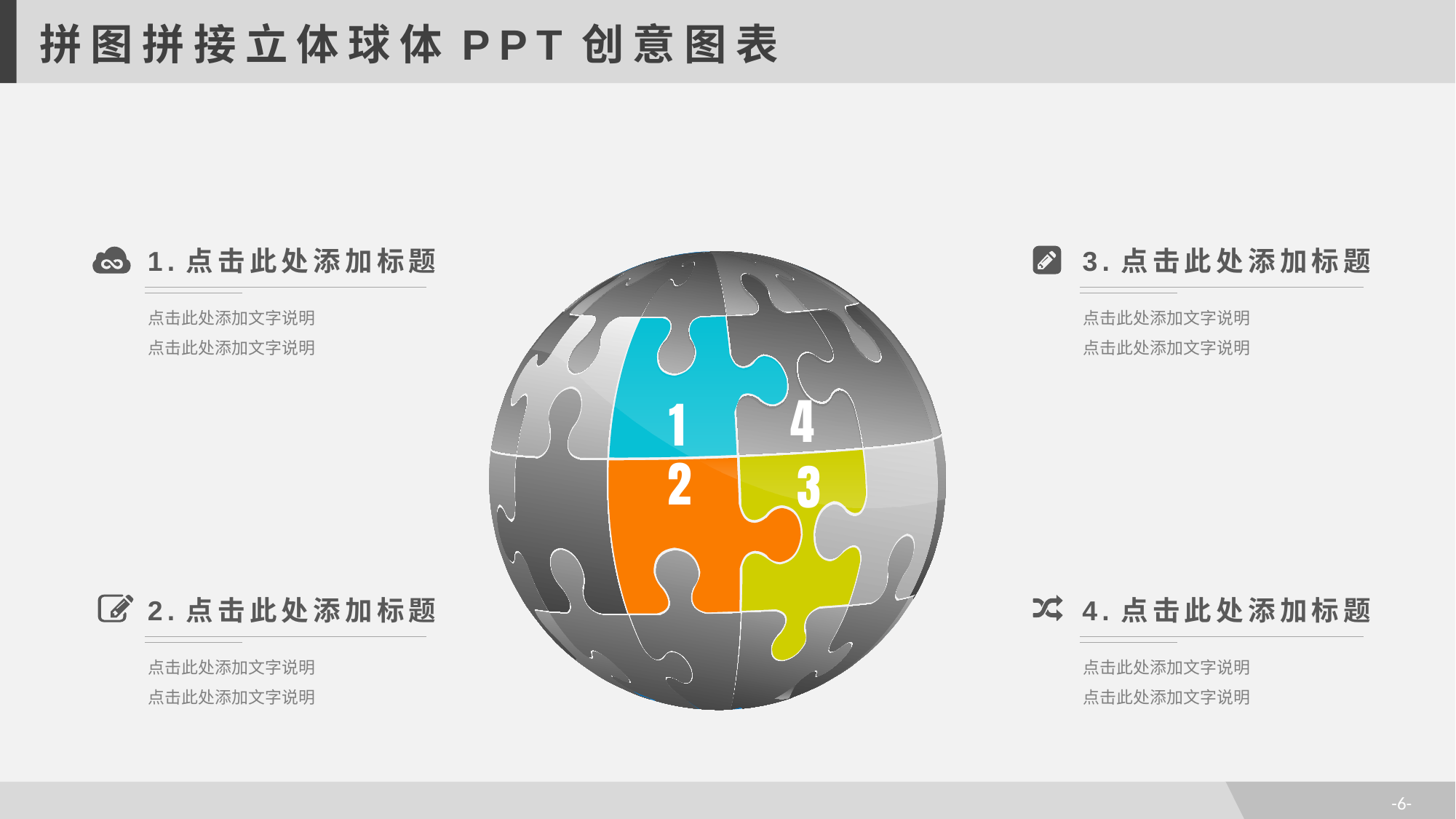

拼图拼接立体球体PPT创意图表
1.点击此处添加标题

点击此处添加文字说明
点击此处添加文字说明
3.点击此处添加标题

点击此处添加文字说明
点击此处添加文字说明

4
1
2
3
2.点击此处添加标题

点击此处添加文字说明
点击此处添加文字说明
4.点击此处添加标题

点击此处添加文字说明
点击此处添加文字说明
-6-